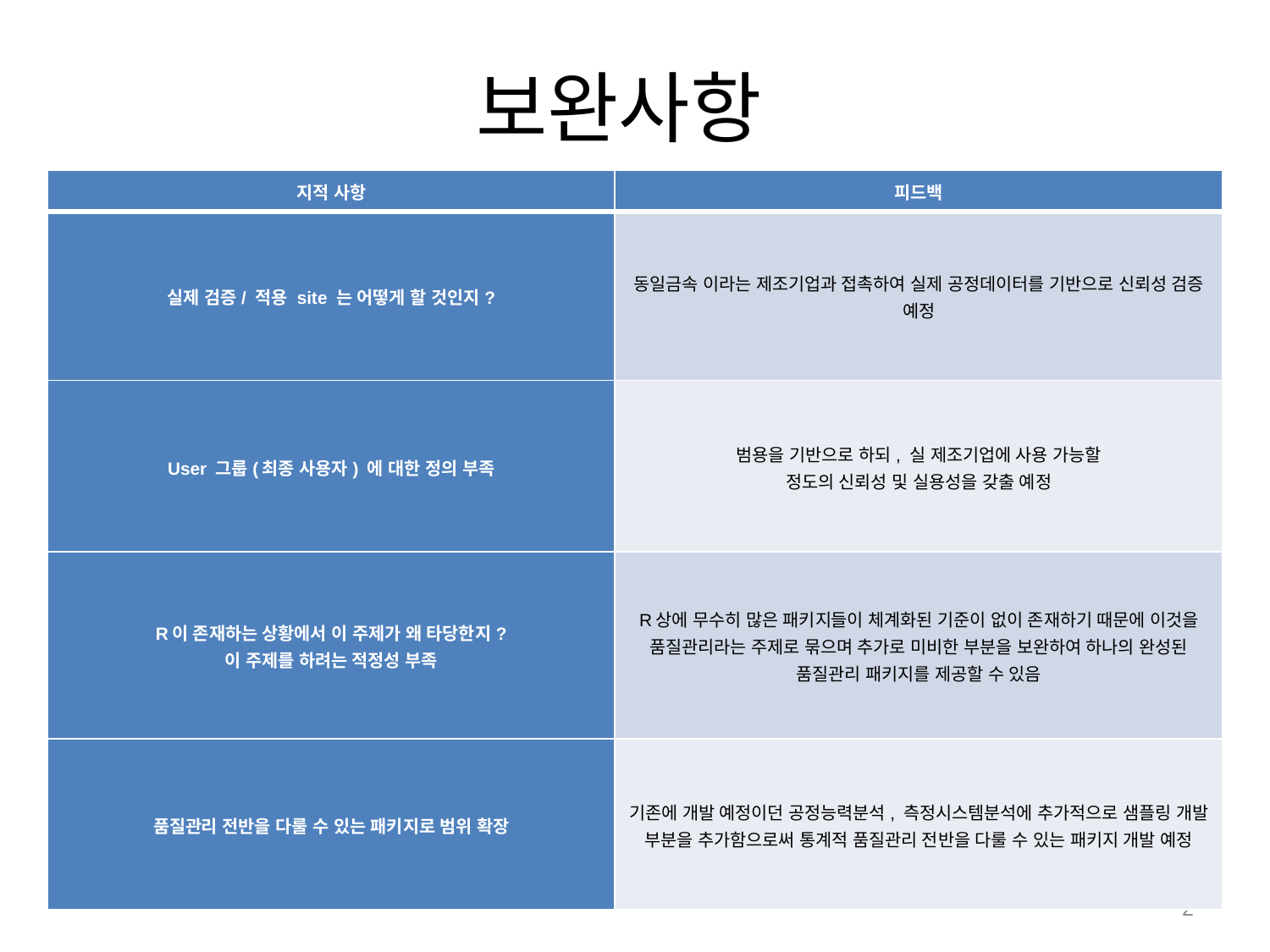

# 보완사항
| 지적 사항 | 피드백 |
| --- | --- |
| 실제 검증/ 적용 site 는 어떻게 할 것인지? | 동일금속 이라는 제조기업과 접촉하여 실제 공정데이터를 기반으로 신뢰성 검증 예정 |
| User 그룹(최종 사용자) 에 대한 정의 부족 | 범용을 기반으로 하되, 실 제조기업에 사용 가능할 정도의 신뢰성 및 실용성을 갖출 예정 |
| R이 존재하는 상황에서 이 주제가 왜 타당한지? 이 주제를 하려는 적정성 부족 | R상에 무수히 많은 패키지들이 체계화된 기준이 없이 존재하기 때문에 이것을 품질관리라는 주제로 묶으며 추가로 미비한 부분을 보완하여 하나의 완성된 품질관리 패키지를 제공할 수 있음 |
| 품질관리 전반을 다룰 수 있는 패키지로 범위 확장 | 기존에 개발 예정이던 공정능력분석, 측정시스템분석에 추가적으로 샘플링 개발 부분을 추가함으로써 통계적 품질관리 전반을 다룰 수 있는 패키지 개발 예정 |
2